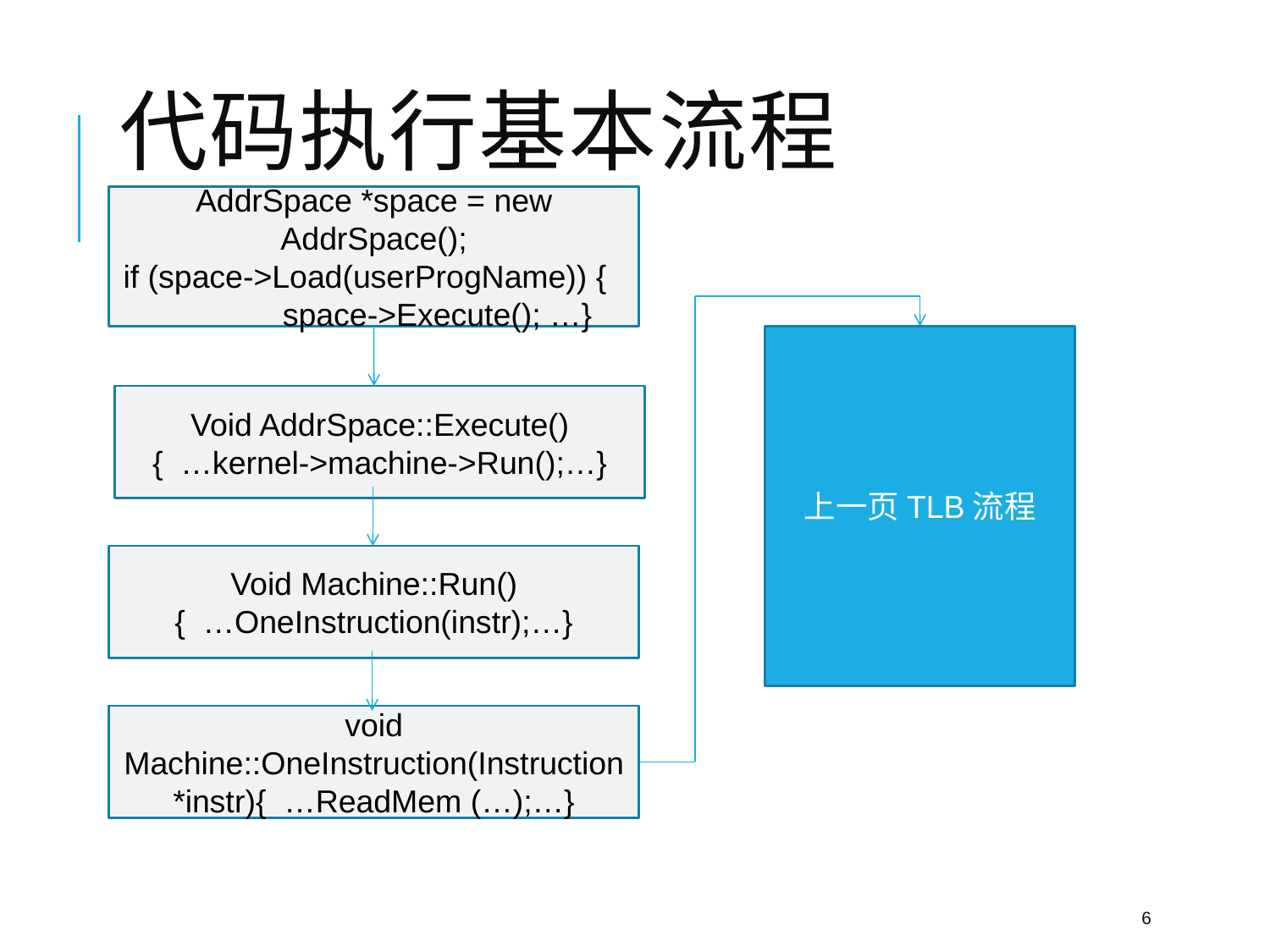

# 代码执行基本流程
AddrSpace *space = new AddrSpace();
if (space->Load(userProgName)) {
	space->Execute(); …}
上一页TLB流程
Void AddrSpace::Execute()
{  …kernel->machine->Run();…}
Void Machine::Run()
{  …OneInstruction(instr);…}
void Machine::OneInstruction(Instruction *instr){  …ReadMem (…);…}
6